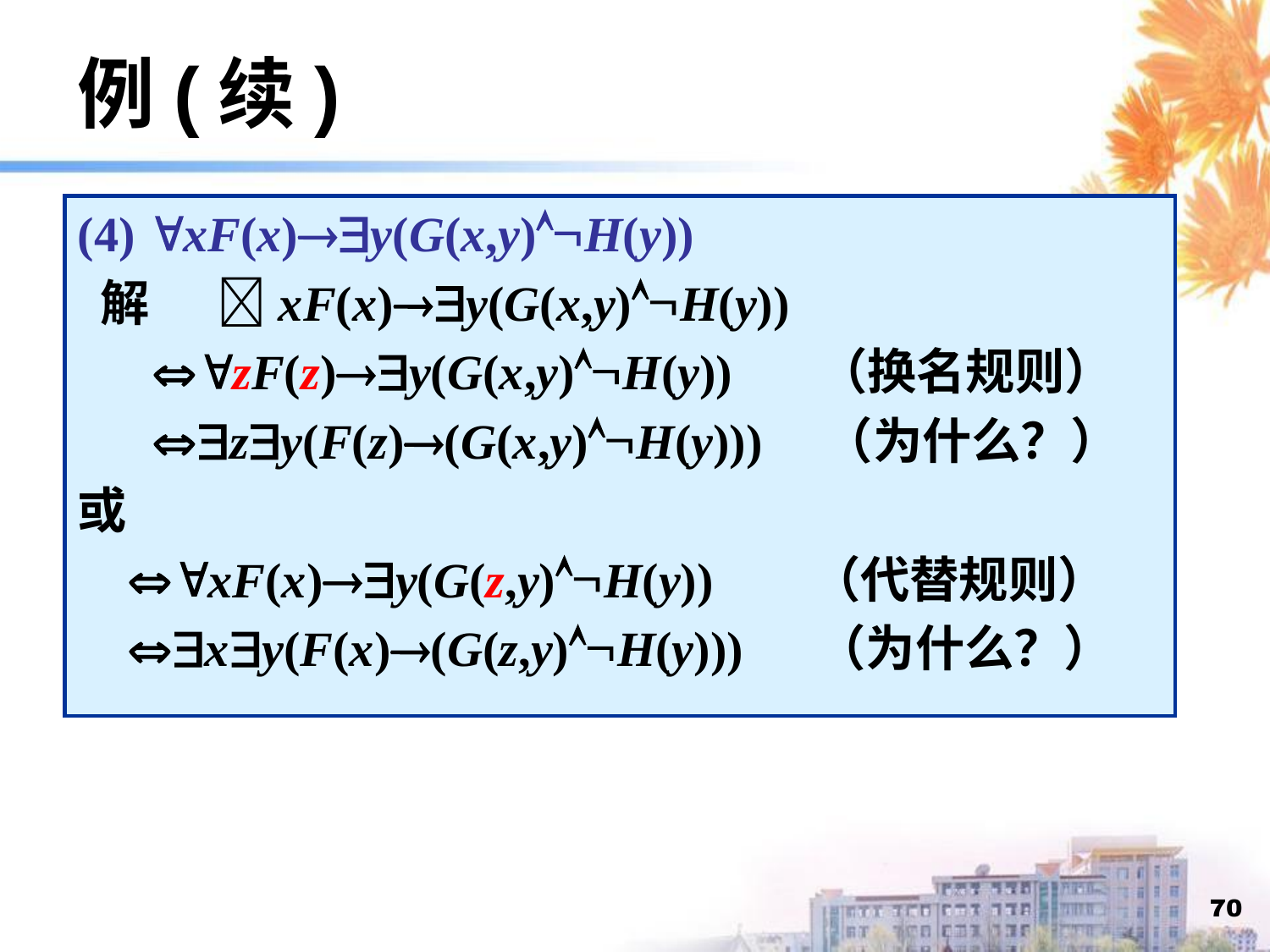

# 例(续)
(4) ∀xF(x)→∃y(G(x,y)∧¬H(y))
 解      ∀xF(x)→∃y(G(x,y)∧¬H(y))
      ⇔∀zF(z)→∃y(G(x,y)∧¬H(y))      （换名规则）
      ⇔∃z∃y(F(z)→(G(x,y)∧¬H(y)))    （为什么？）
或
    ⇔∀xF(x)→∃y(G(z,y)∧¬H(y))       （代替规则）
    ⇔∃x∃y(F(x)→(G(z,y)∧¬H(y)))     （为什么？）
70